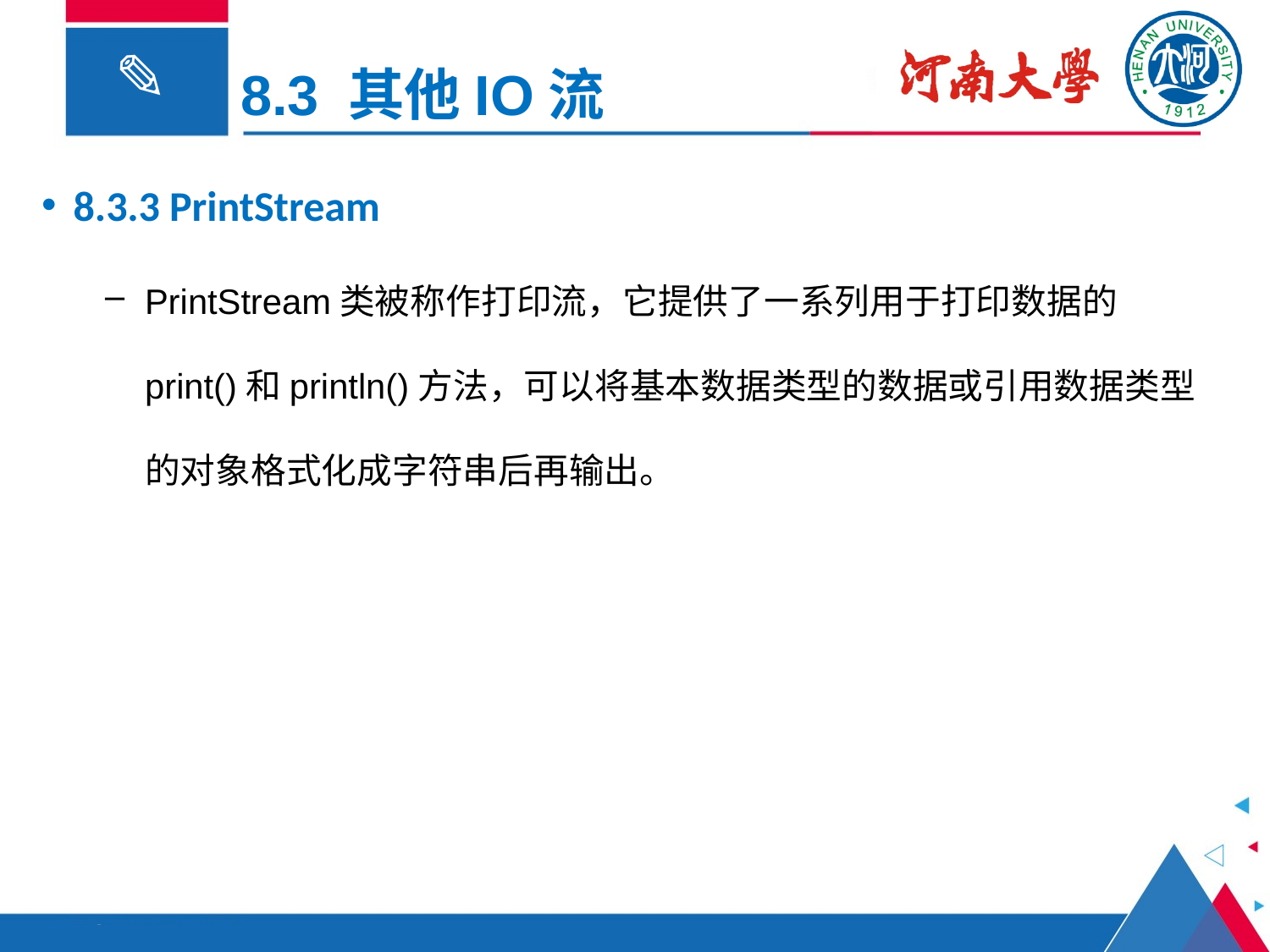

8.3 其他IO流
8.3.3 PrintStream
PrintStream类被称作打印流，它提供了一系列用于打印数据的print()和println()方法，可以将基本数据类型的数据或引用数据类型的对象格式化成字符串后再输出。